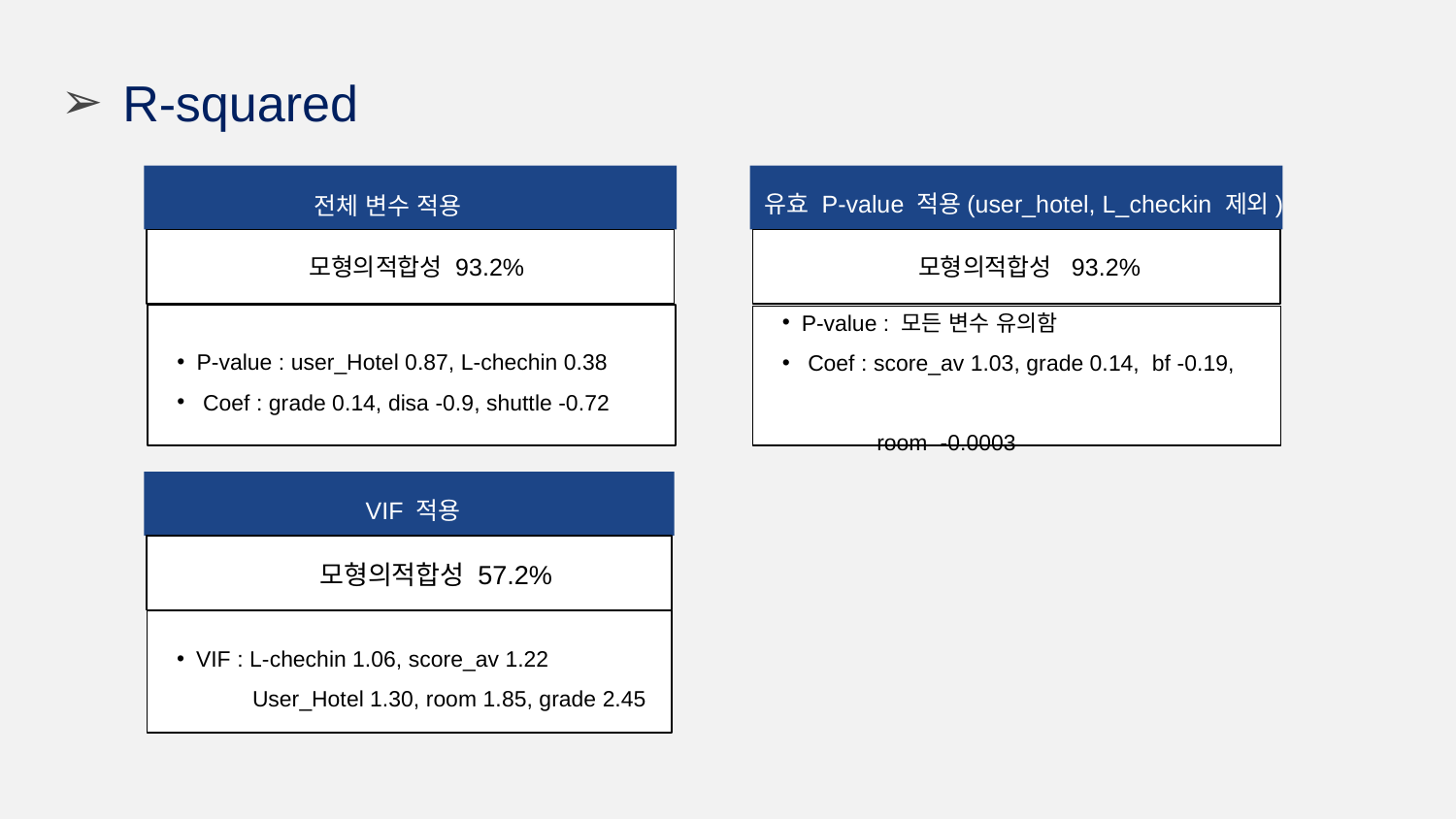

# R-squared

 모형의적합성 93.2%

   모형의적합성  93.2%
유효 P-value 적용(user_hotel, L_checkin 제외)
전체 변수 적용
 P-value : user_Hotel 0.87, L-chechin 0.38
  Coef : grade 0.14, disa -0.9, shuttle -0.72
 P-value : 모든 변수 유의함
  Coef : score_av 1.03, grade 0.14,  bf -0.19,
               room  -0.0003

      모형의적합성 57.2%
VIF 적용
 VIF : L-chechin 1.06, score_av 1.22
            User_Hotel 1.30, room 1.85, grade 2.45